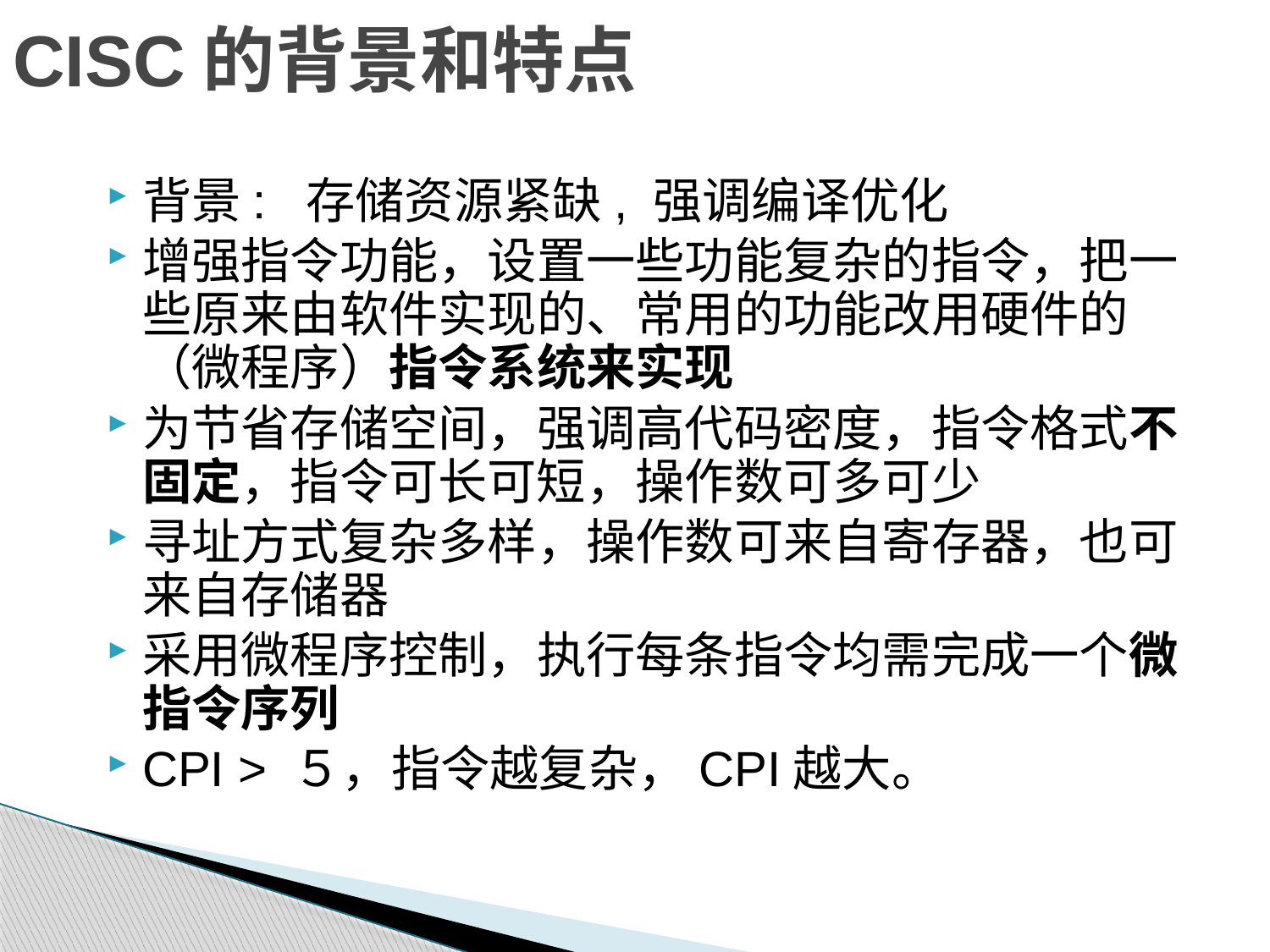

# CISC的背景和特点
背景:  存储资源紧缺, 强调编译优化
增强指令功能，设置一些功能复杂的指令，把一些原来由软件实现的、常用的功能改用硬件的（微程序）指令系统来实现
为节省存储空间，强调高代码密度，指令格式不固定，指令可长可短，操作数可多可少
寻址方式复杂多样，操作数可来自寄存器，也可来自存储器
采用微程序控制，执行每条指令均需完成一个微指令序列
CPI > ５，指令越复杂，CPI越大。